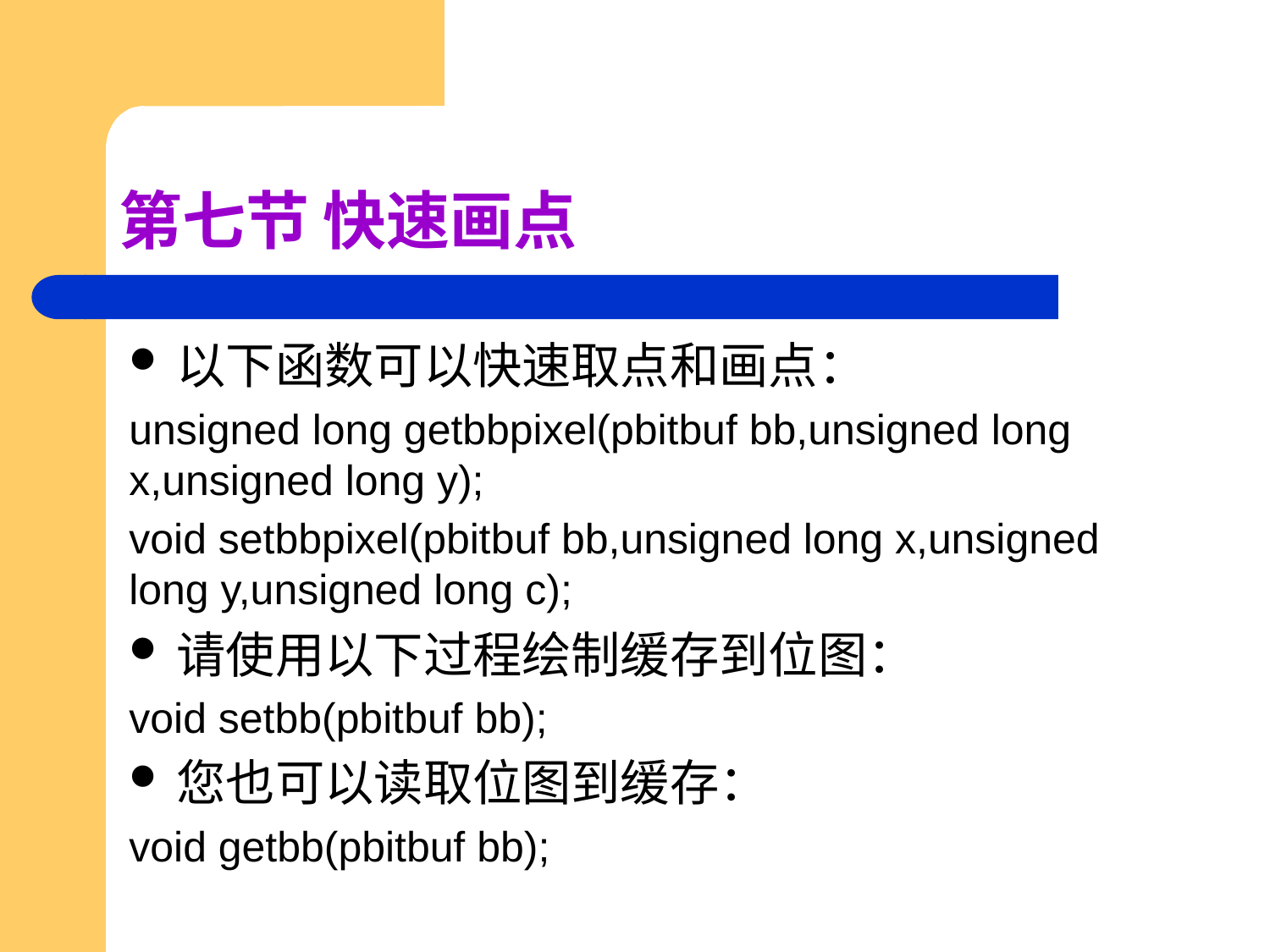

# 第七节 快速画点
以下函数可以快速取点和画点：
unsigned long getbbpixel(pbitbuf bb,unsigned long x,unsigned long y);
void setbbpixel(pbitbuf bb,unsigned long x,unsigned long y,unsigned long c);
请使用以下过程绘制缓存到位图：
void setbb(pbitbuf bb);
您也可以读取位图到缓存：
void getbb(pbitbuf bb);